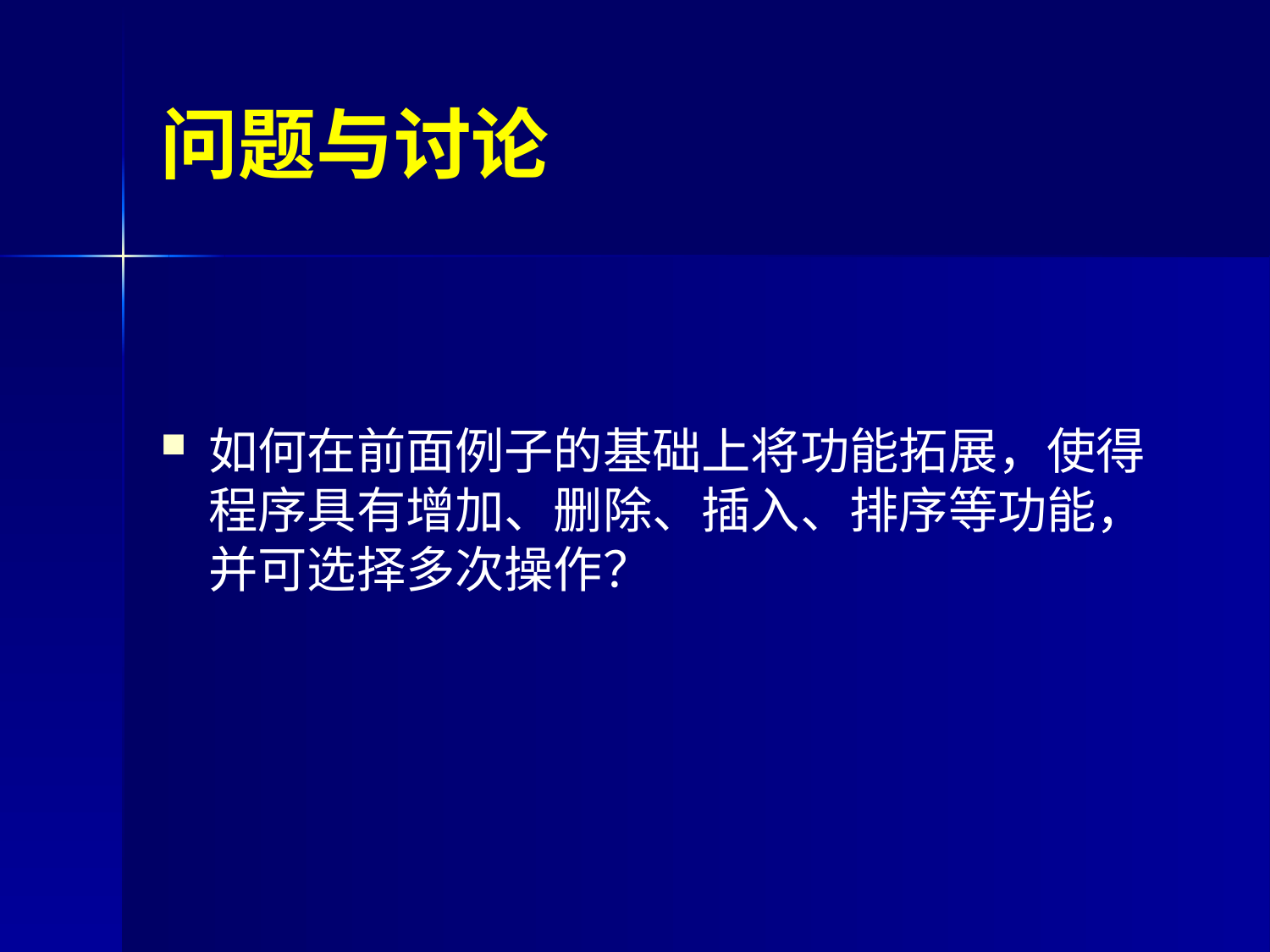

# 问题与讨论

如何在前面例子的基础上将功能拓展，使得程序具有增加、删除、插入、排序等功能，并可选择多次操作？